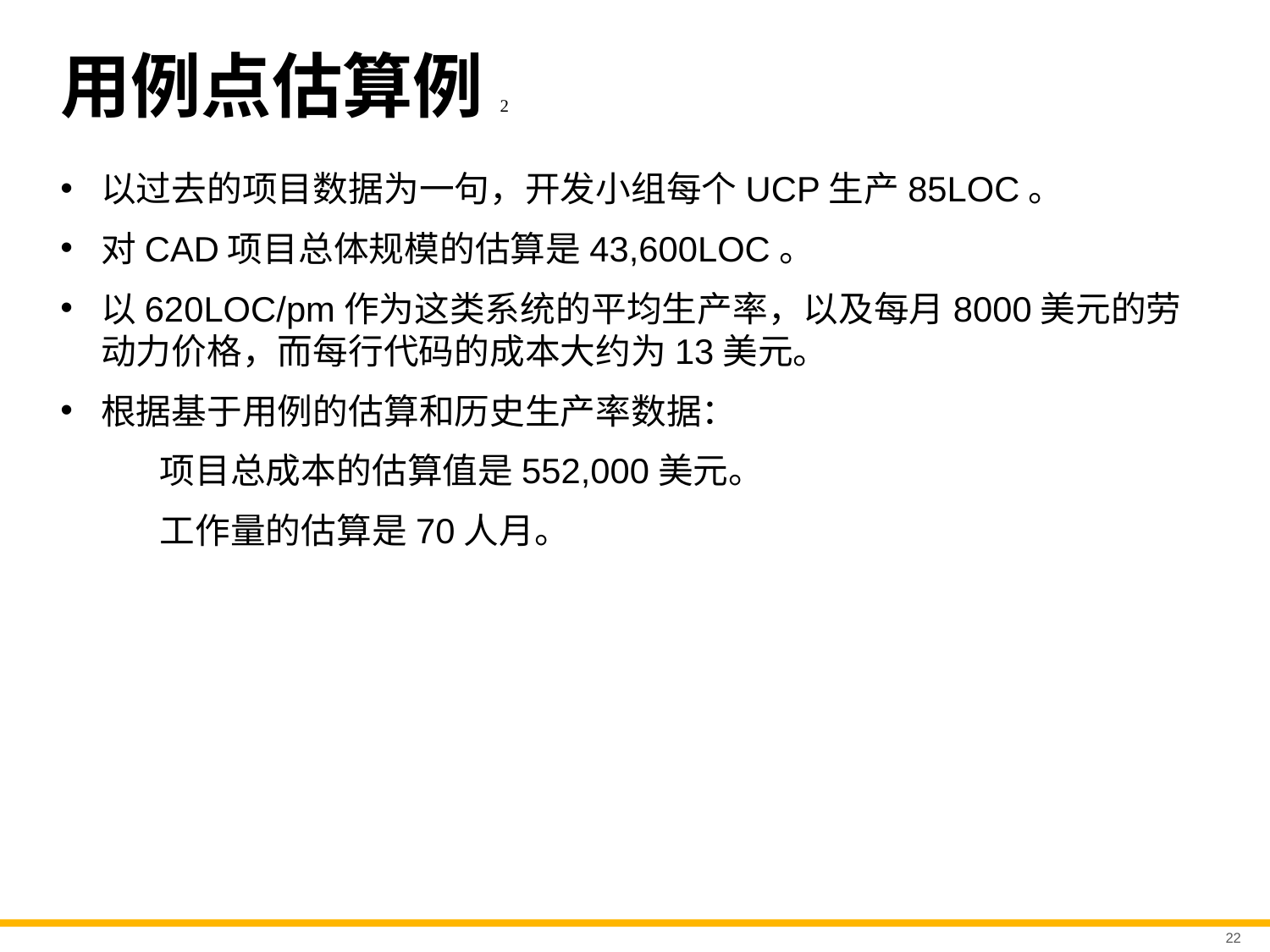

# 用例点估算例2
以过去的项目数据为一句，开发小组每个UCP生产85LOC。
对CAD项目总体规模的估算是43,600LOC。
以620LOC/pm作为这类系统的平均生产率，以及每月8000美元的劳动力价格，而每行代码的成本大约为13美元。
根据基于用例的估算和历史生产率数据：
项目总成本的估算值是552,000美元。
工作量的估算是70人月。
22